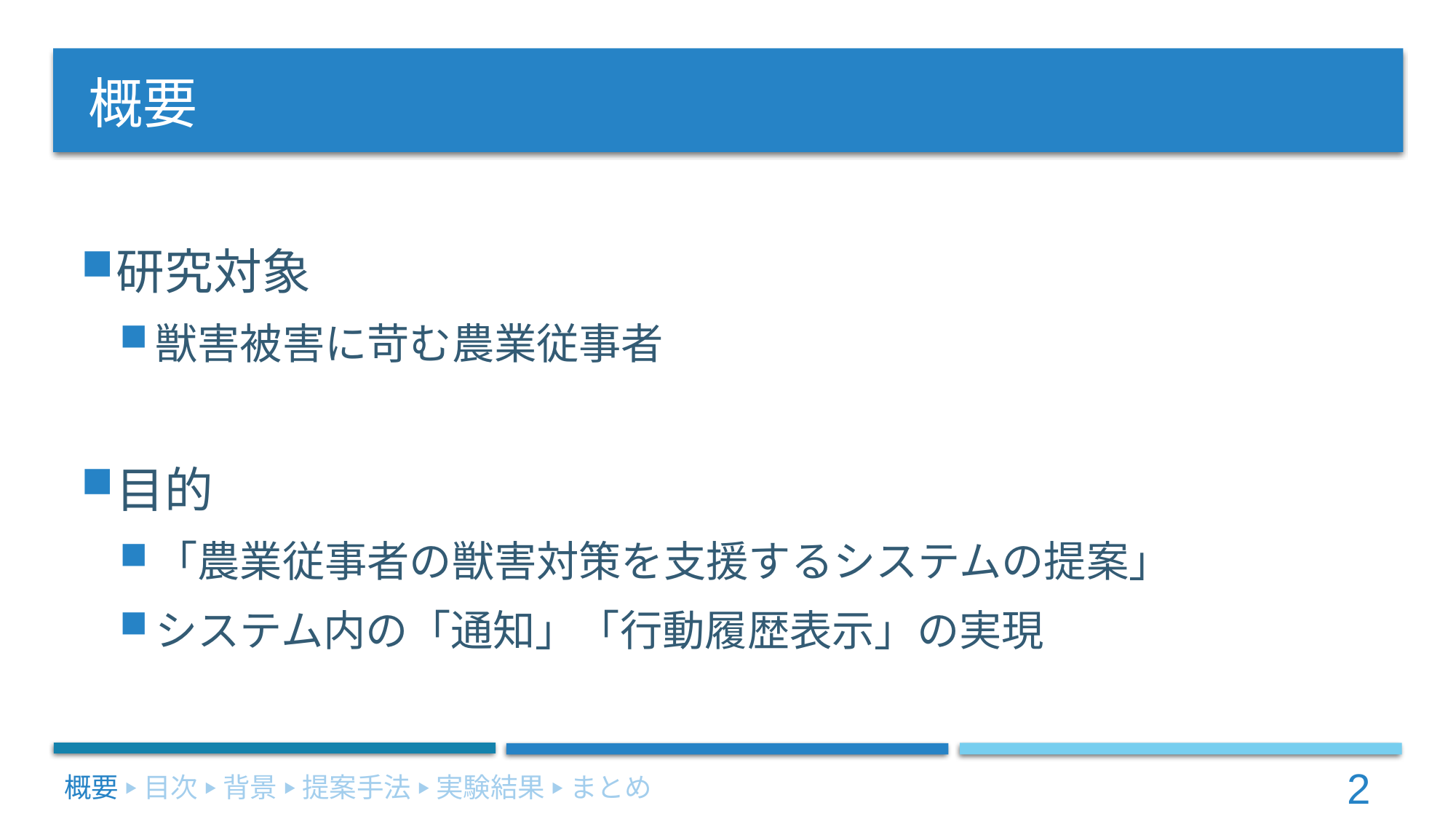

# 概要
研究対象
獣害被害に苛む農業従事者

目的
「農業従事者の獣害対策を支援するシステムの提案」
システム内の「通知」「行動履歴表示」の実現
概要 ▶ 目次 ▶ 背景 ▶ 提案手法 ▶ 実験結果 ▶ まとめ
2